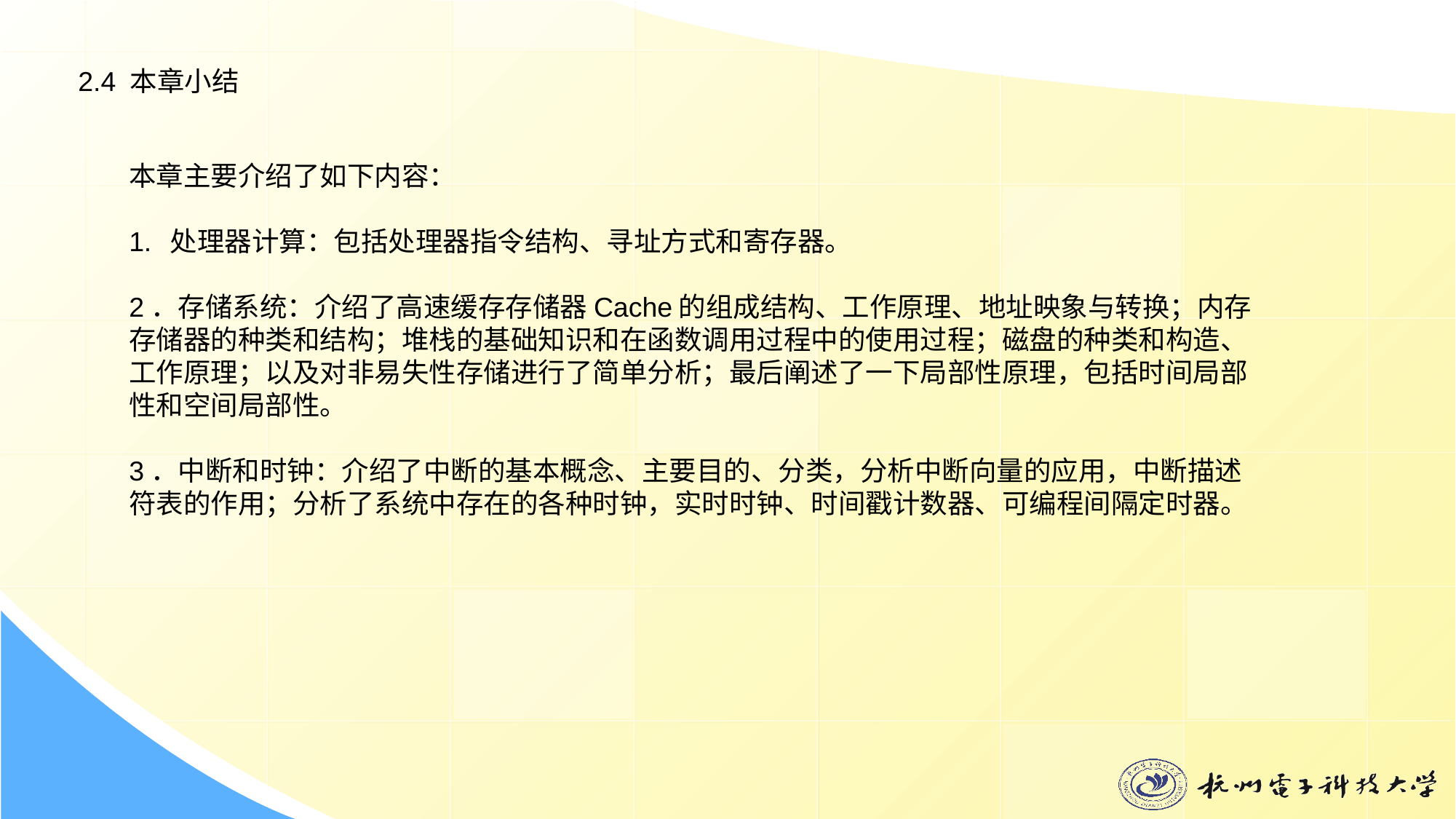

2.4 本章小结
本章主要介绍了如下内容：

处理器计算：包括处理器指令结构、寻址方式和寄存器。

2．存储系统：介绍了高速缓存存储器Cache的组成结构、工作原理、地址映象与转换；内存存储器的种类和结构；堆栈的基础知识和在函数调用过程中的使用过程；磁盘的种类和构造、工作原理；以及对非易失性存储进行了简单分析；最后阐述了一下局部性原理，包括时间局部性和空间局部性。

3．中断和时钟：介绍了中断的基本概念、主要目的、分类，分析中断向量的应用，中断描述符表的作用；分析了系统中存在的各种时钟，实时时钟、时间戳计数器、可编程间隔定时器。